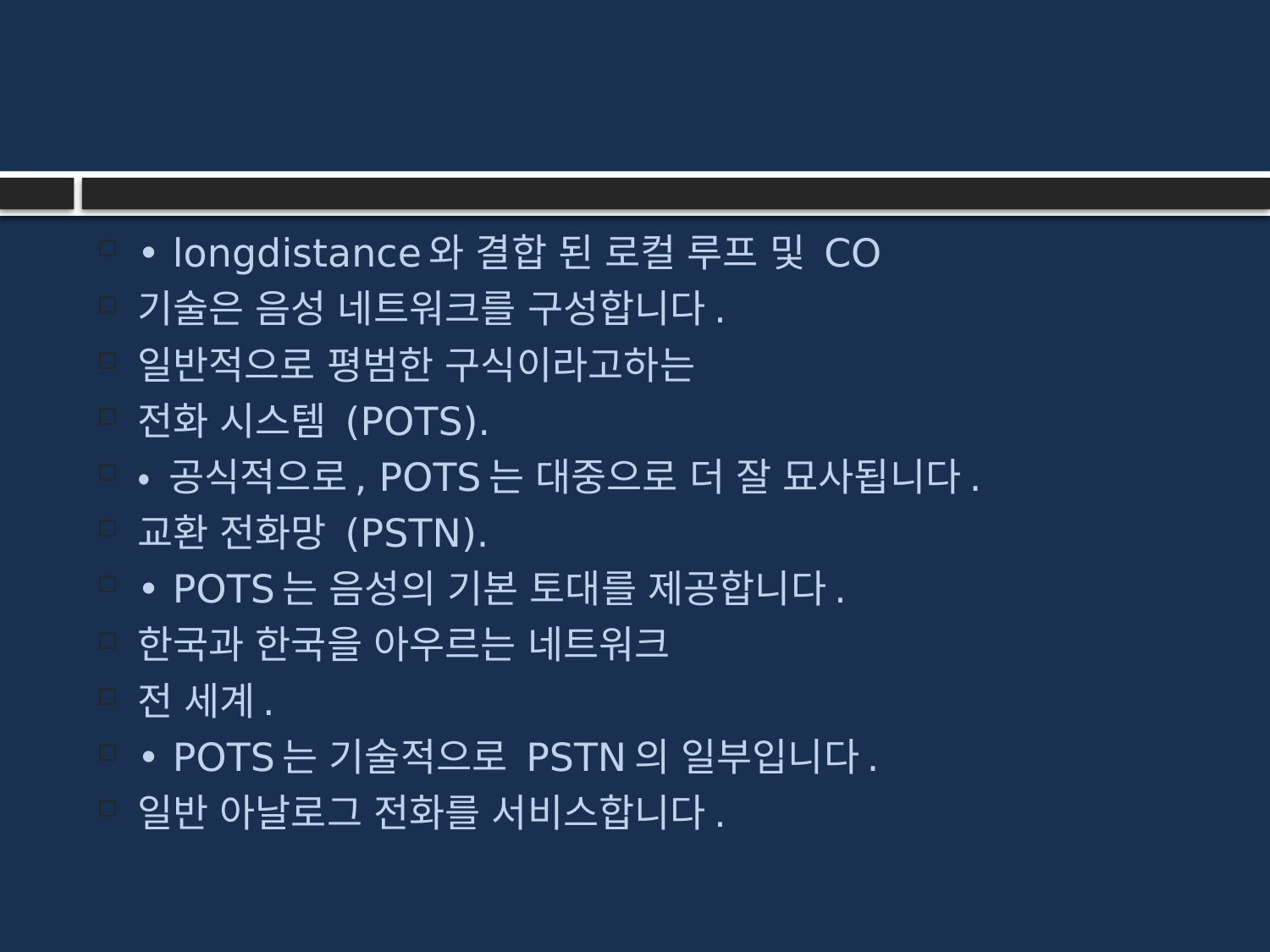

#
• longdistance와 결합 된 로컬 루프 및 CO
기술은 음성 네트워크를 구성합니다.
일반적으로 평범한 구식이라고하는
전화 시스템 (POTS).
• 공식적으로, POTS는 대중으로 더 잘 묘사됩니다.
교환 전화망 (PSTN).
• POTS는 음성의 기본 토대를 제공합니다.
한국과 한국을 아우르는 네트워크
전 세계.
• POTS는 기술적으로 PSTN의 일부입니다.
일반 아날로그 전화를 서비스합니다.